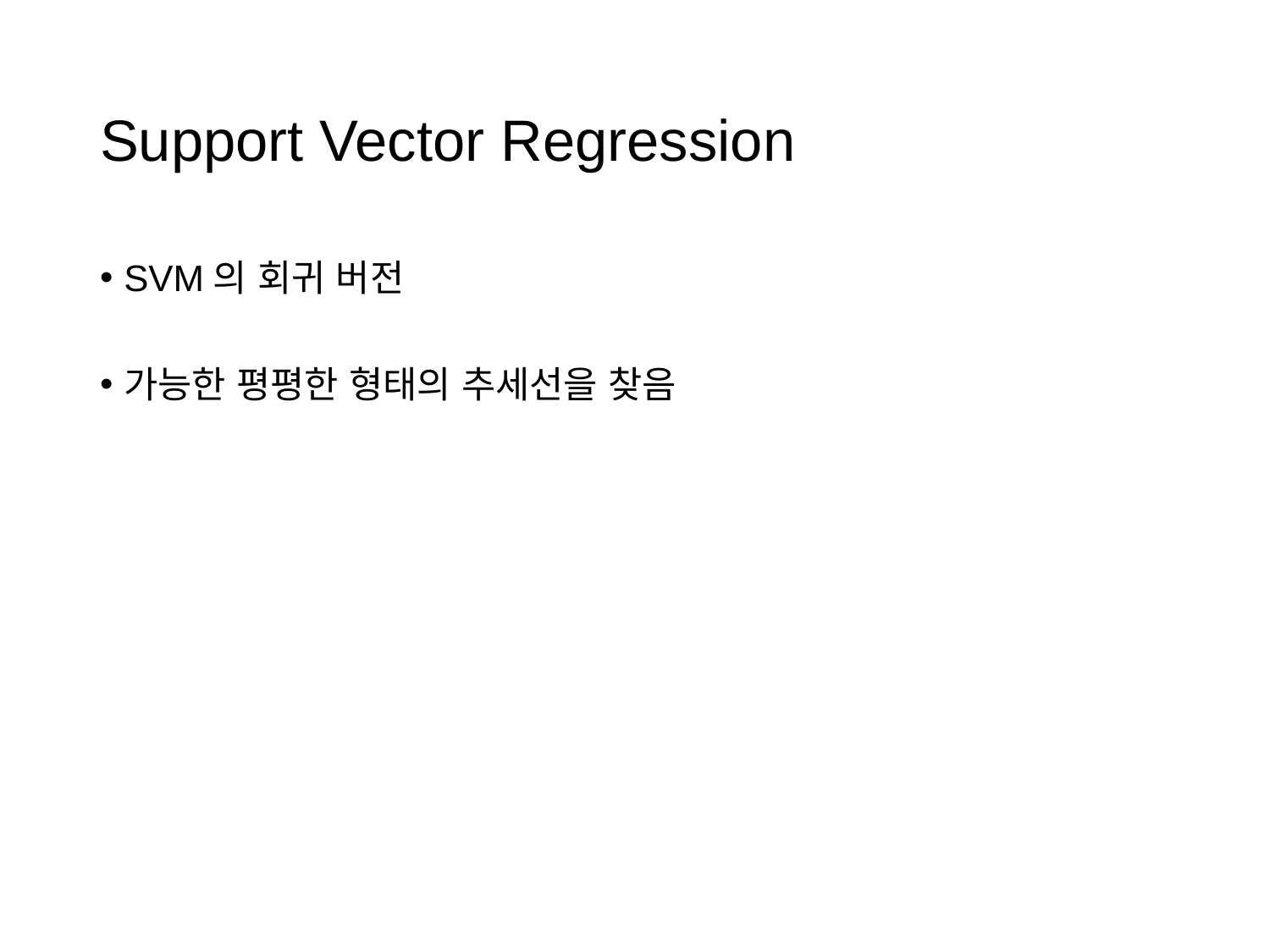

# Support Vector Regression
SVM의 회귀 버전

가능한 평평한 형태의 추세선을 찾음